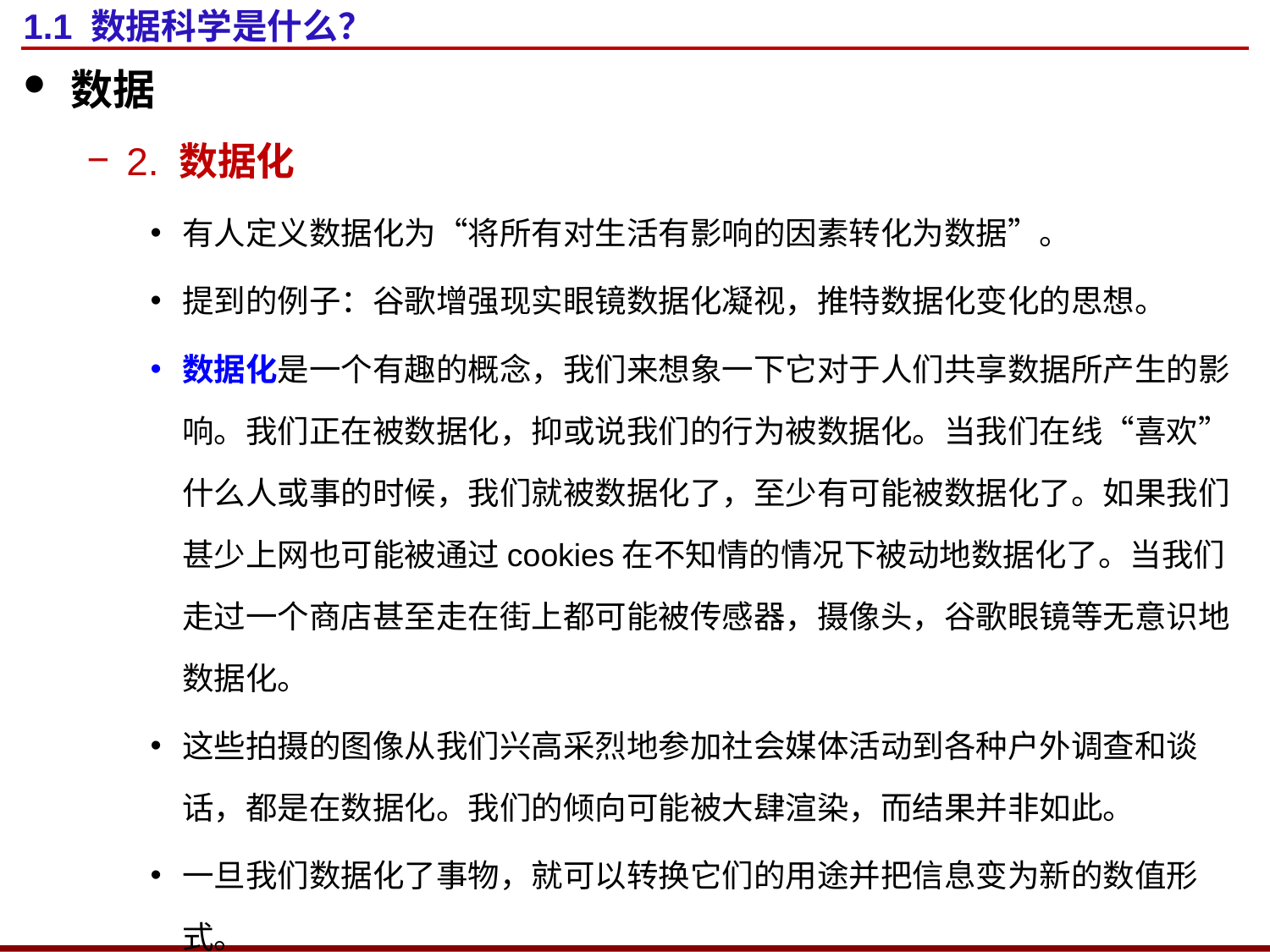

# 1.1 数据科学是什么？
数据
2. 数据化
有人定义数据化为“将所有对生活有影响的因素转化为数据”。
提到的例子：谷歌增强现实眼镜数据化凝视，推特数据化变化的思想。
数据化是一个有趣的概念，我们来想象一下它对于人们共享数据所产生的影响。我们正在被数据化，抑或说我们的行为被数据化。当我们在线“喜欢”什么人或事的时候，我们就被数据化了，至少有可能被数据化了。如果我们甚少上网也可能被通过cookies在不知情的情况下被动地数据化了。当我们走过一个商店甚至走在街上都可能被传感器，摄像头，谷歌眼镜等无意识地数据化。
这些拍摄的图像从我们兴高采烈地参加社会媒体活动到各种户外调查和谈话，都是在数据化。我们的倾向可能被大肆渲染，而结果并非如此。
一旦我们数据化了事物，就可以转换它们的用途并把信息变为新的数值形式。